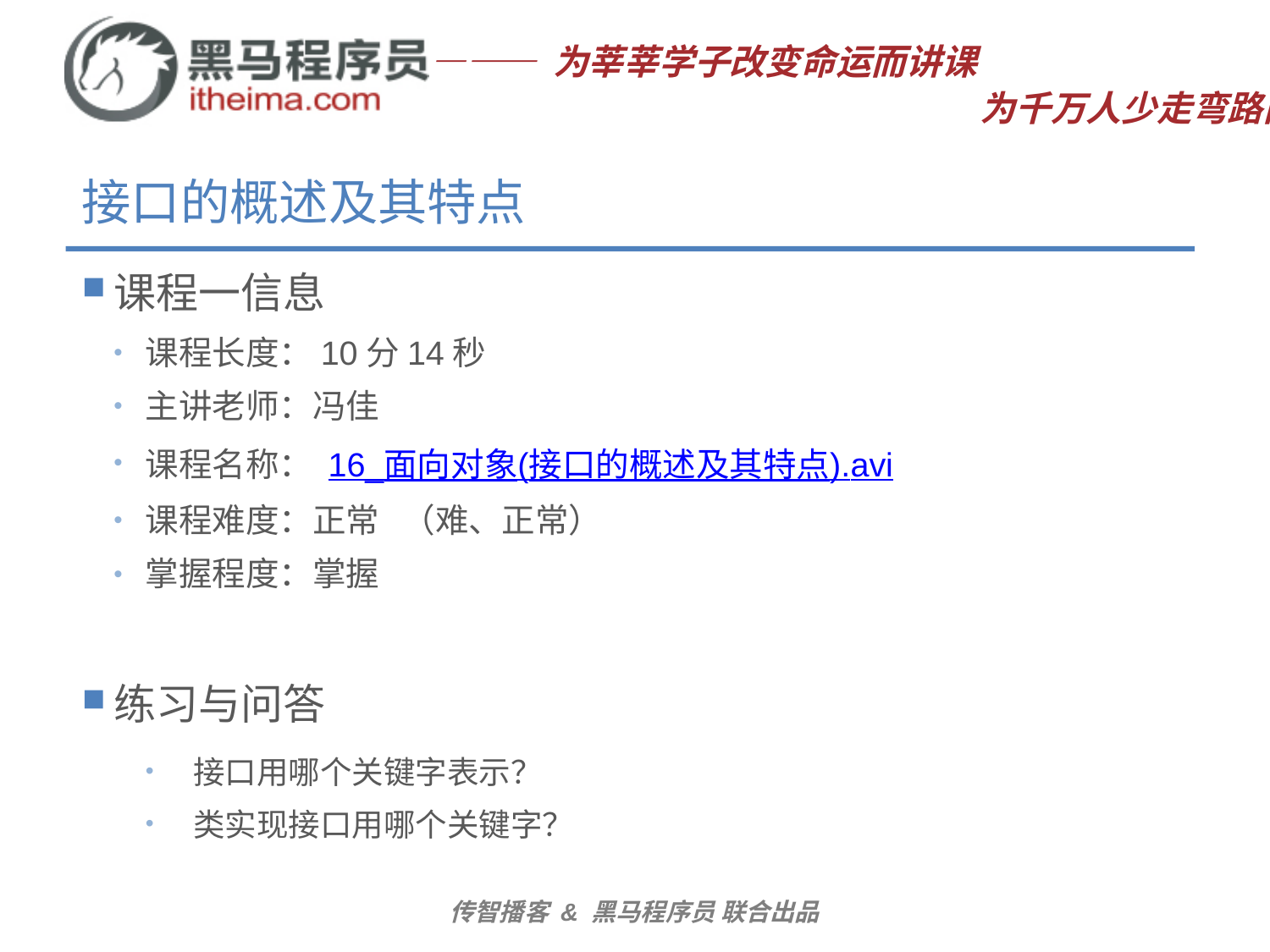

# 接口的概述及其特点
课程一信息
课程长度：10分14秒
主讲老师：冯佳
课程名称： 16_面向对象(接口的概述及其特点).avi
课程难度：正常   （难、正常）
掌握程度：掌握

练习与问答
接口用哪个关键字表示？
类实现接口用哪个关键字？